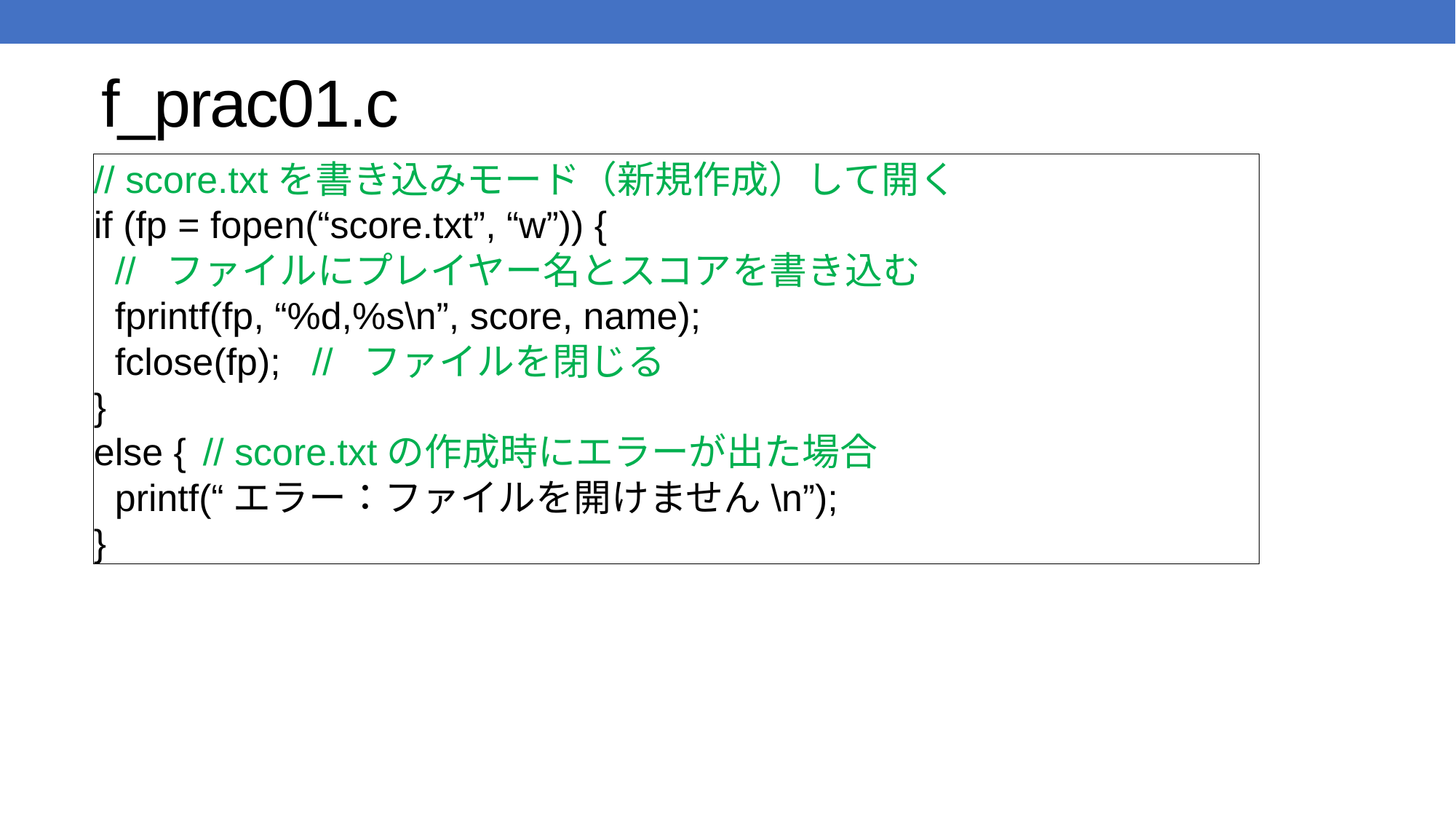

# f_prac01.c
// score.txtを書き込みモード（新規作成）して開く
if (fp = fopen(“score.txt”, “w”)) {
  //  ファイルにプレイヤー名とスコアを書き込む
  fprintf(fp, “%d,%s\n”, score, name);
  fclose(fp);	//  ファイルを閉じる
}
else {	// score.txtの作成時にエラーが出た場合
  printf(“エラー：ファイルを開けません\n”);
}